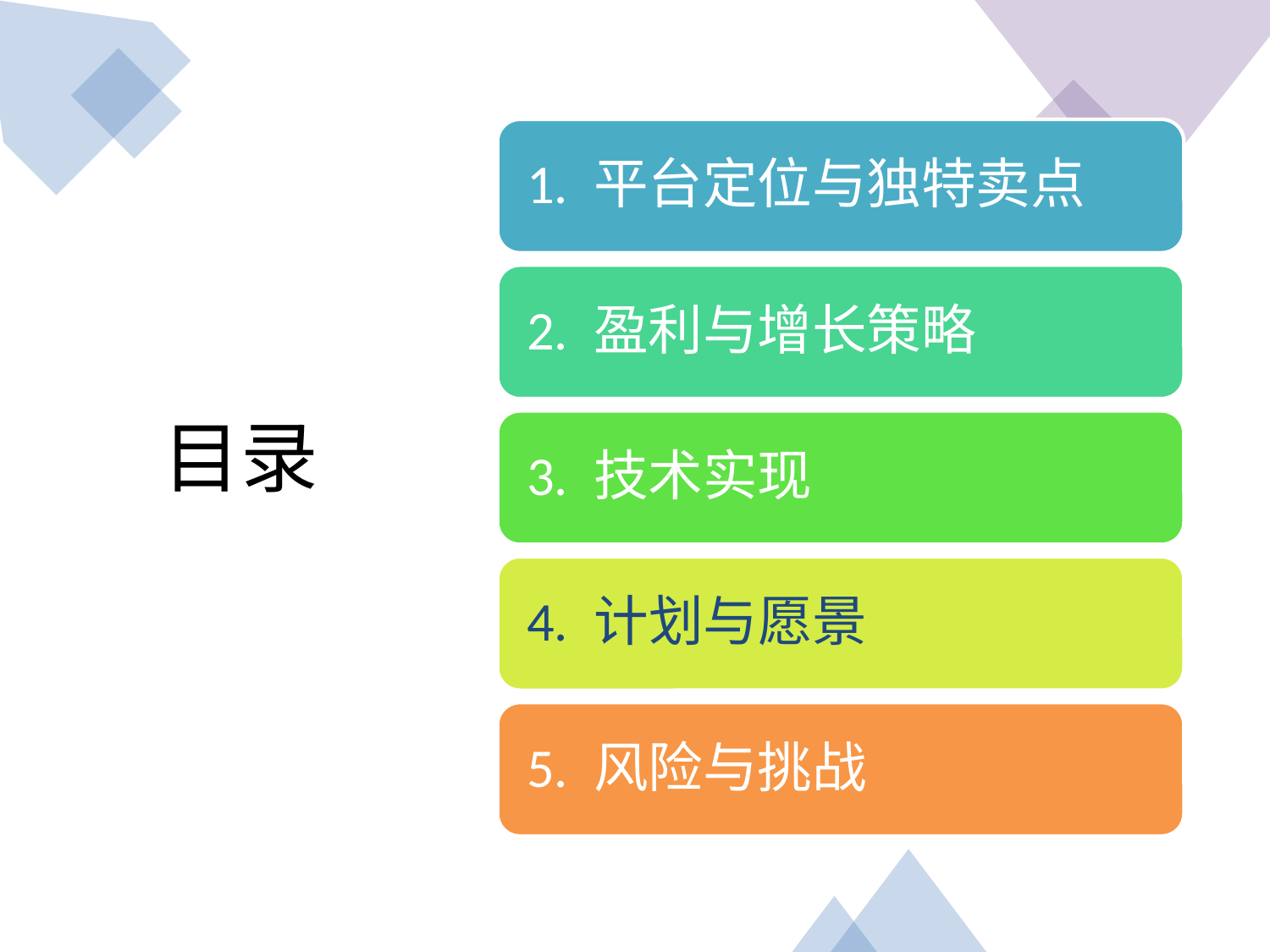

# 目录
1. 平台定位与独特卖点
2. 盈利与增长策略
3. 技术实现
4. 计划与愿景
5. 风险与挑战